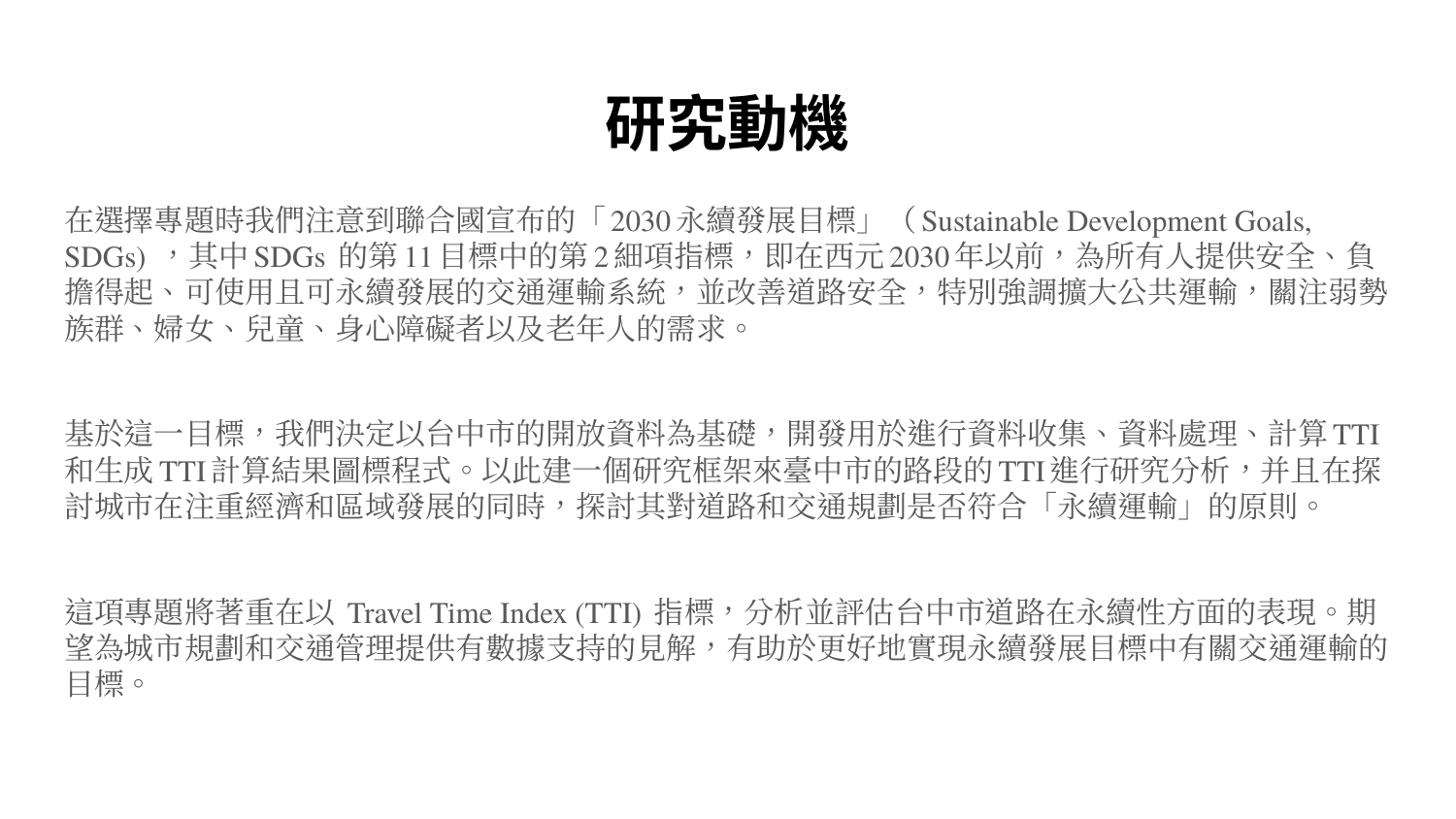

# 研究動機
在選擇專題時我們注意到聯合國宣布的「2030永續發展目標」（Sustainable Development Goals, SDGs) ，其中SDGs 的第11目標中的第2細項指標，即在西元2030年以前，為所有人提供安全、負擔得起、可使用且可永續發展的交通運輸系統，並改善道路安全，特別強調擴大公共運輸，關注弱勢族群、婦女、兒童、身心障礙者以及老年人的需求。

基於這一目標，我們決定以台中市的開放資料為基礎，開發用於進行資料收集、資料處理、計算TTI和生成TTI計算結果圖標程式。以此建一個研究框架來臺中市的路段的TTI進行研究分析，并且在探討城市在注重經濟和區域發展的同時，探討其對道路和交通規劃是否符合「永續運輸」的原則。

這項專題將著重在以 Travel Time Index (TTI) 指標，分析並評估台中市道路在永續性方面的表現。期望為城市規劃和交通管理提供有數據支持的見解，有助於更好地實現永續發展目標中有關交通運輸的目標。